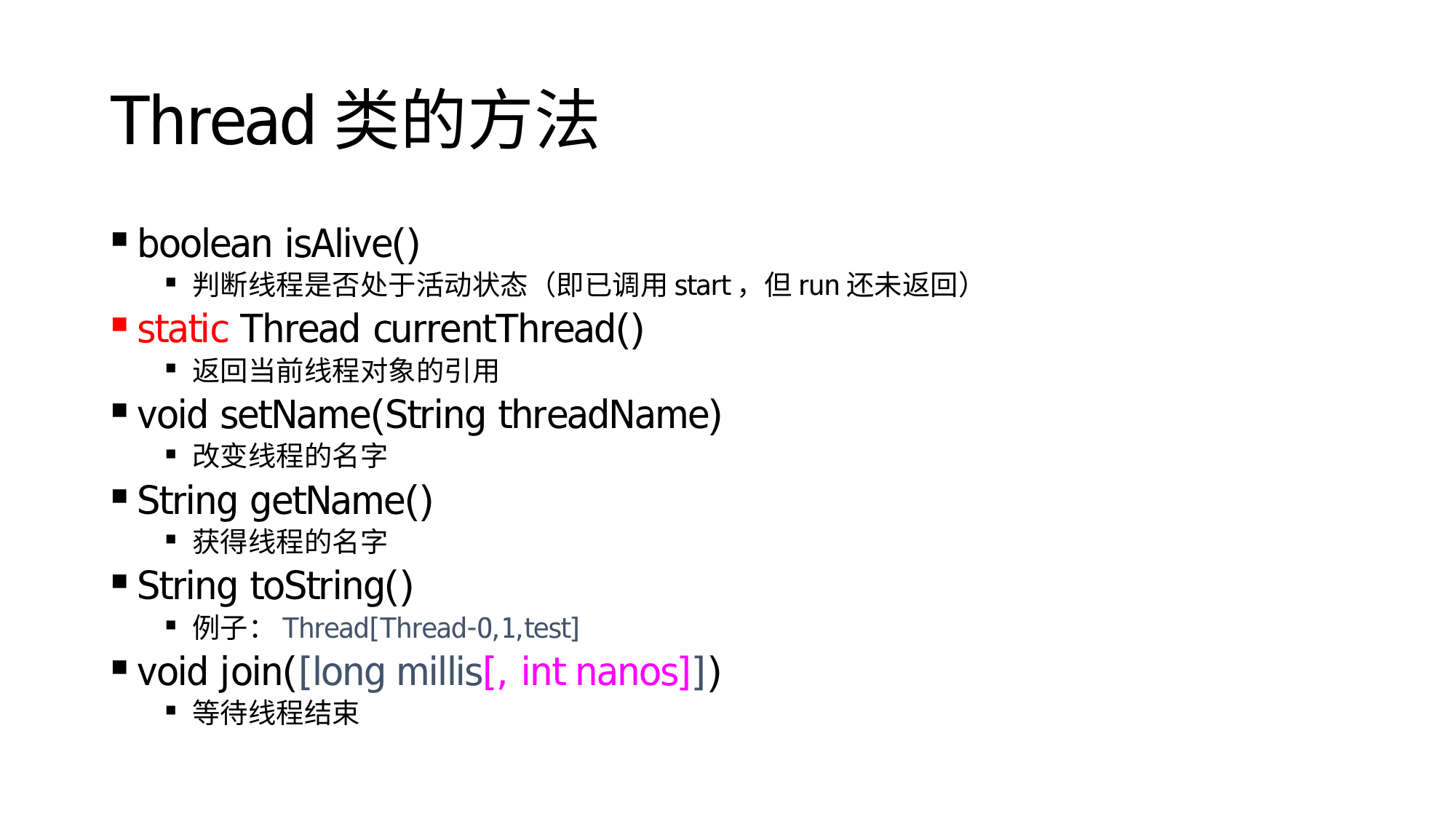

# Thread类的方法
boolean isAlive()
判断线程是否处于活动状态（即已调用start，但run还未返回）
static Thread currentThread()
返回当前线程对象的引用
void setName(String threadName)
改变线程的名字
String getName()
获得线程的名字
String toString()
例子：Thread[Thread-0,1,test]
void join([long millis[, int nanos]])
等待线程结束